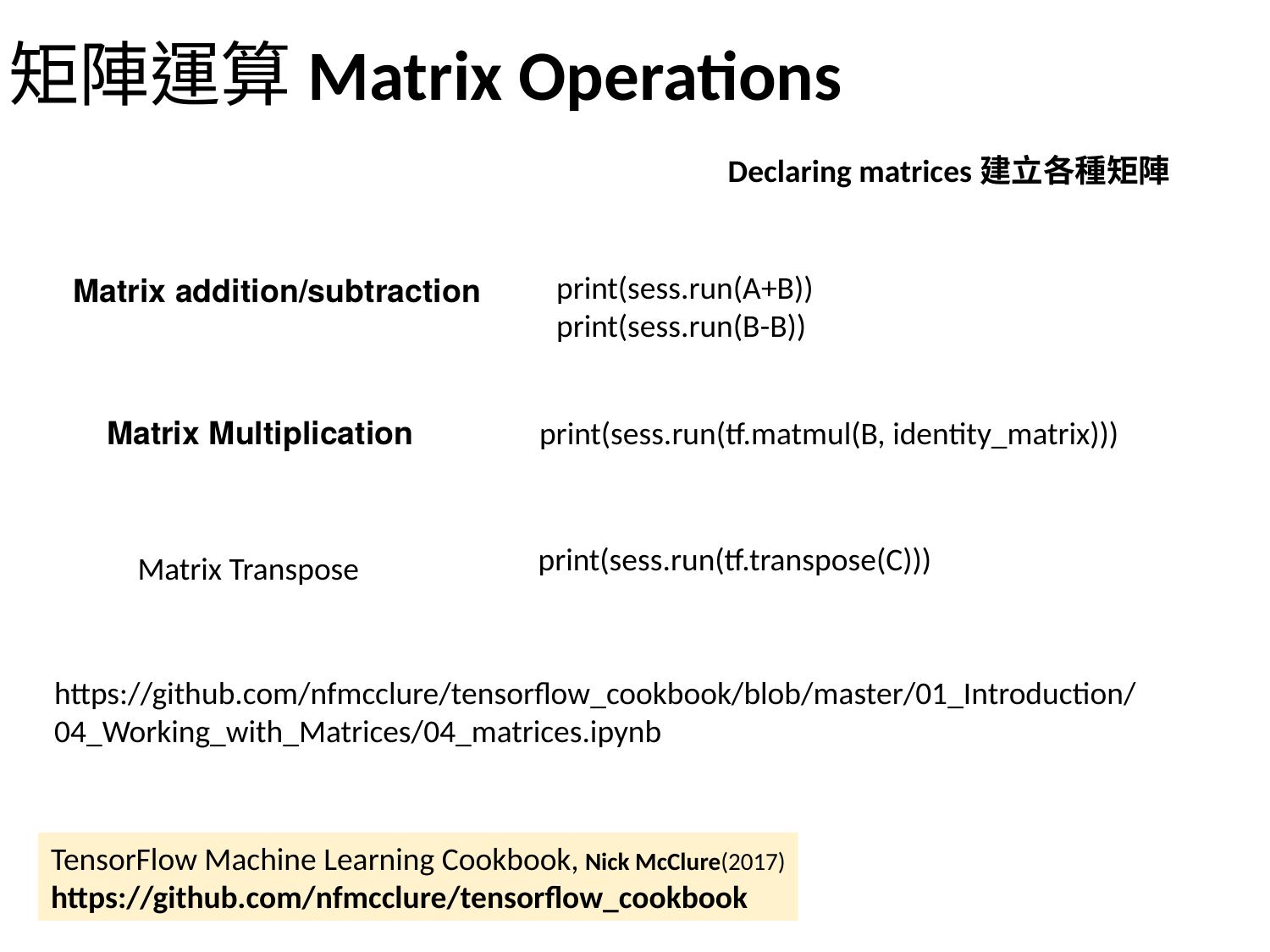

矩陣運算Matrix Operations
Declaring matrices建立各種矩陣
print(sess.run(A+B))
print(sess.run(B-B))
Matrix addition/subtraction
Matrix Multiplication
print(sess.run(tf.matmul(B, identity_matrix)))
print(sess.run(tf.transpose(C)))
Matrix Transpose
https://github.com/nfmcclure/tensorflow_cookbook/blob/master/01_Introduction/04_Working_with_Matrices/04_matrices.ipynb
TensorFlow Machine Learning Cookbook, Nick McClure(2017)
https://github.com/nfmcclure/tensorflow_cookbook